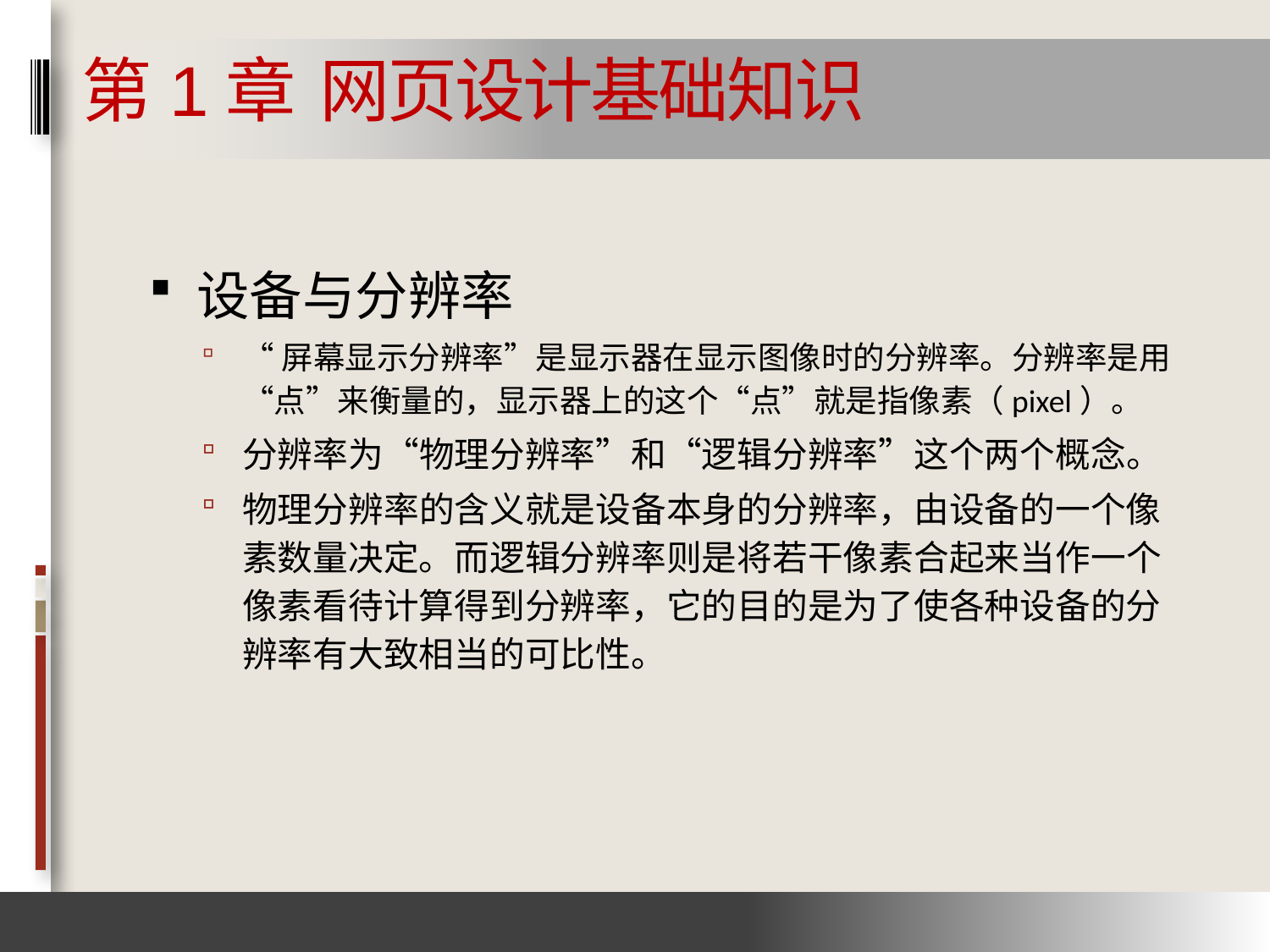

# 第1章  网页设计基础知识
设备与分辨率
“屏幕显示分辨率”是显示器在显示图像时的分辨率。分辨率是用“点”来衡量的，显示器上的这个“点”就是指像素（pixel）。
分辨率为“物理分辨率”和“逻辑分辨率”这个两个概念。
物理分辨率的含义就是设备本身的分辨率，由设备的一个像素数量决定。而逻辑分辨率则是将若干像素合起来当作一个像素看待计算得到分辨率，它的目的是为了使各种设备的分辨率有大致相当的可比性。